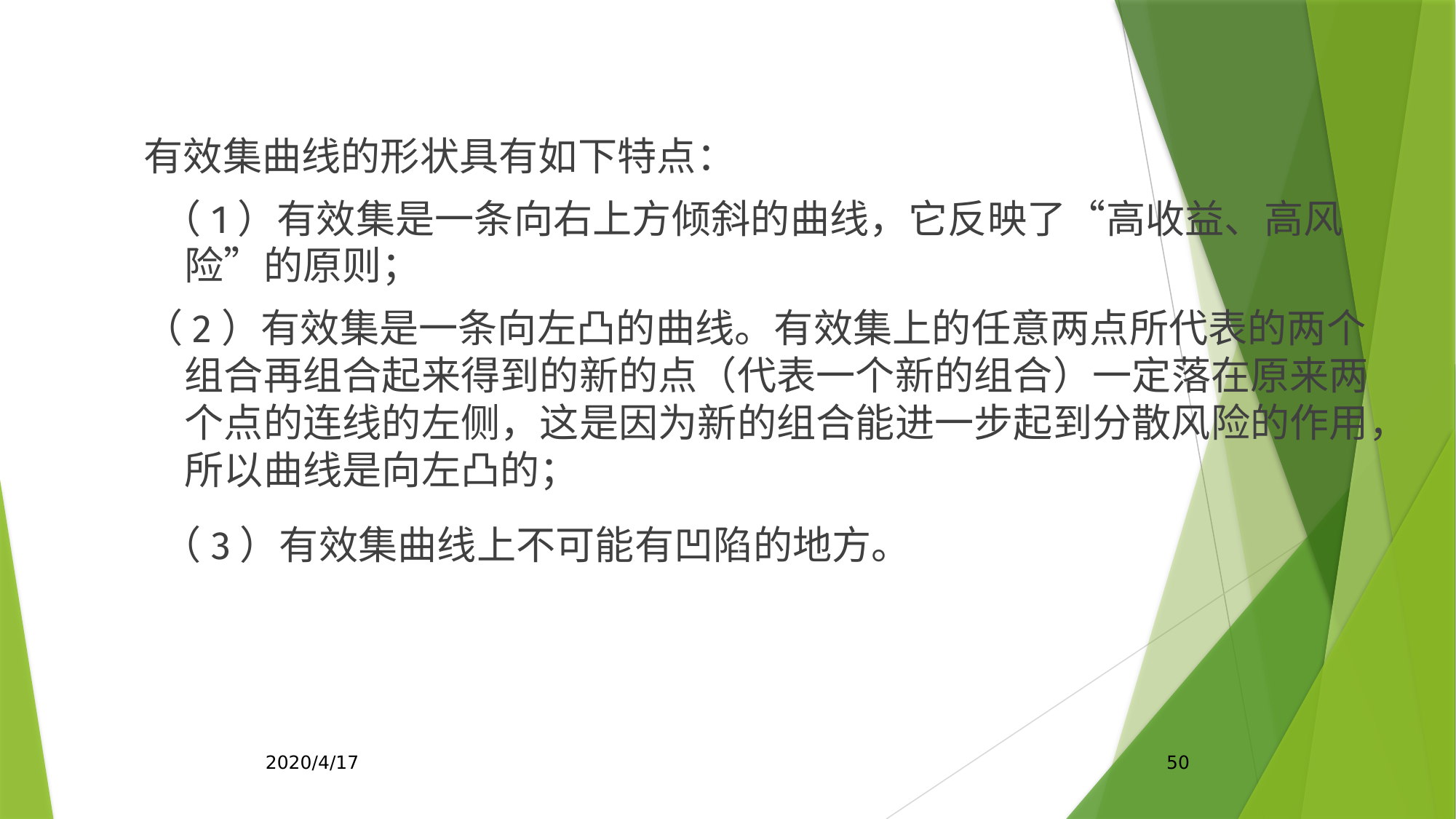

有效集曲线的形状具有如下特点：
 （1）有效集是一条向右上方倾斜的曲线，它反映了“高收益、高风险”的原则；
（2）有效集是一条向左凸的曲线。有效集上的任意两点所代表的两个组合再组合起来得到的新的点（代表一个新的组合）一定落在原来两个点的连线的左侧，这是因为新的组合能进一步起到分散风险的作用，所以曲线是向左凸的；
 （3）有效集曲线上不可能有凹陷的地方。
2020/4/17
50